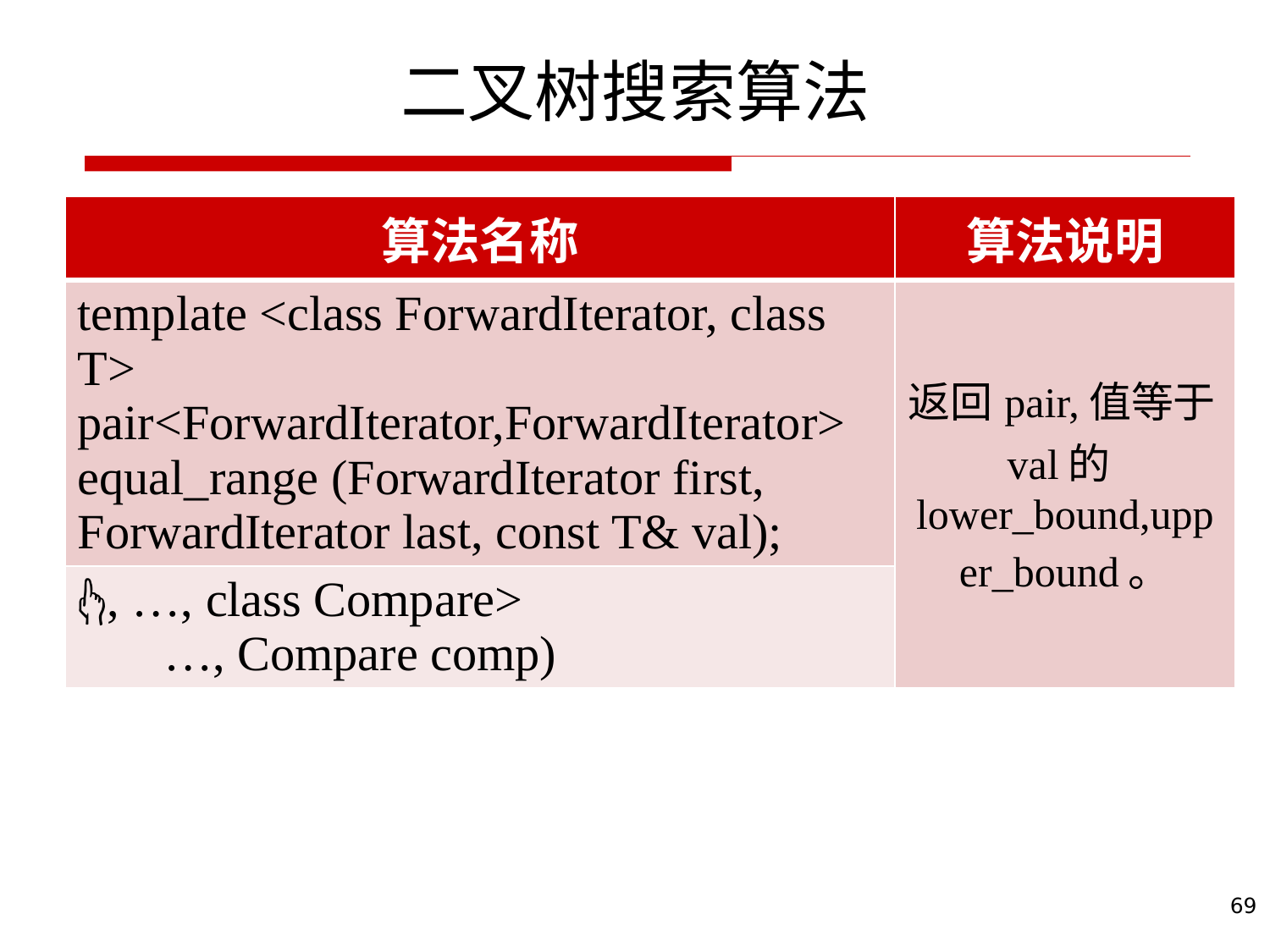

# 二叉树搜索算法
| 算法名称 | 算法说明 |
| --- | --- |
| template <class ForwardIterator, class T> pair<ForwardIterator,ForwardIterator> equal\_range (ForwardIterator first, ForwardIterator last, const T& val); | 返回pair,值等于val的lower\_bound,upper\_bound。 |
| 👆, …, class Compare> …, Compare comp) |  |
69